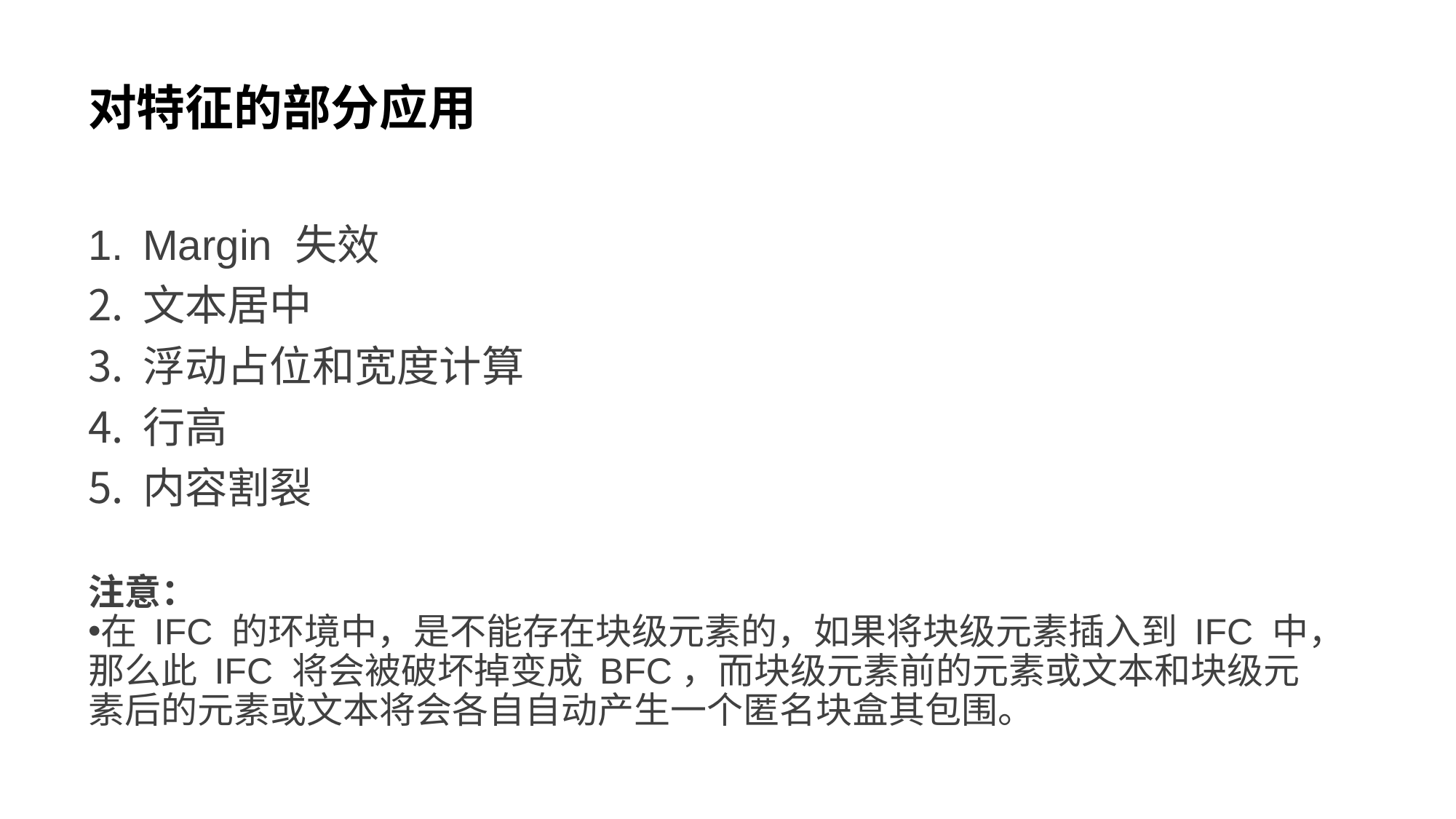

# 对特征的部分应用
Margin 失效
文本居中
浮动占位和宽度计算
行高
内容割裂

注意：
在 IFC 的环境中，是不能存在块级元素的，如果将块级元素插入到 IFC 中，那么此 IFC 将会被破坏掉变成 BFC，而块级元素前的元素或文本和块级元素后的元素或文本将会各自自动产生一个匿名块盒其包围。